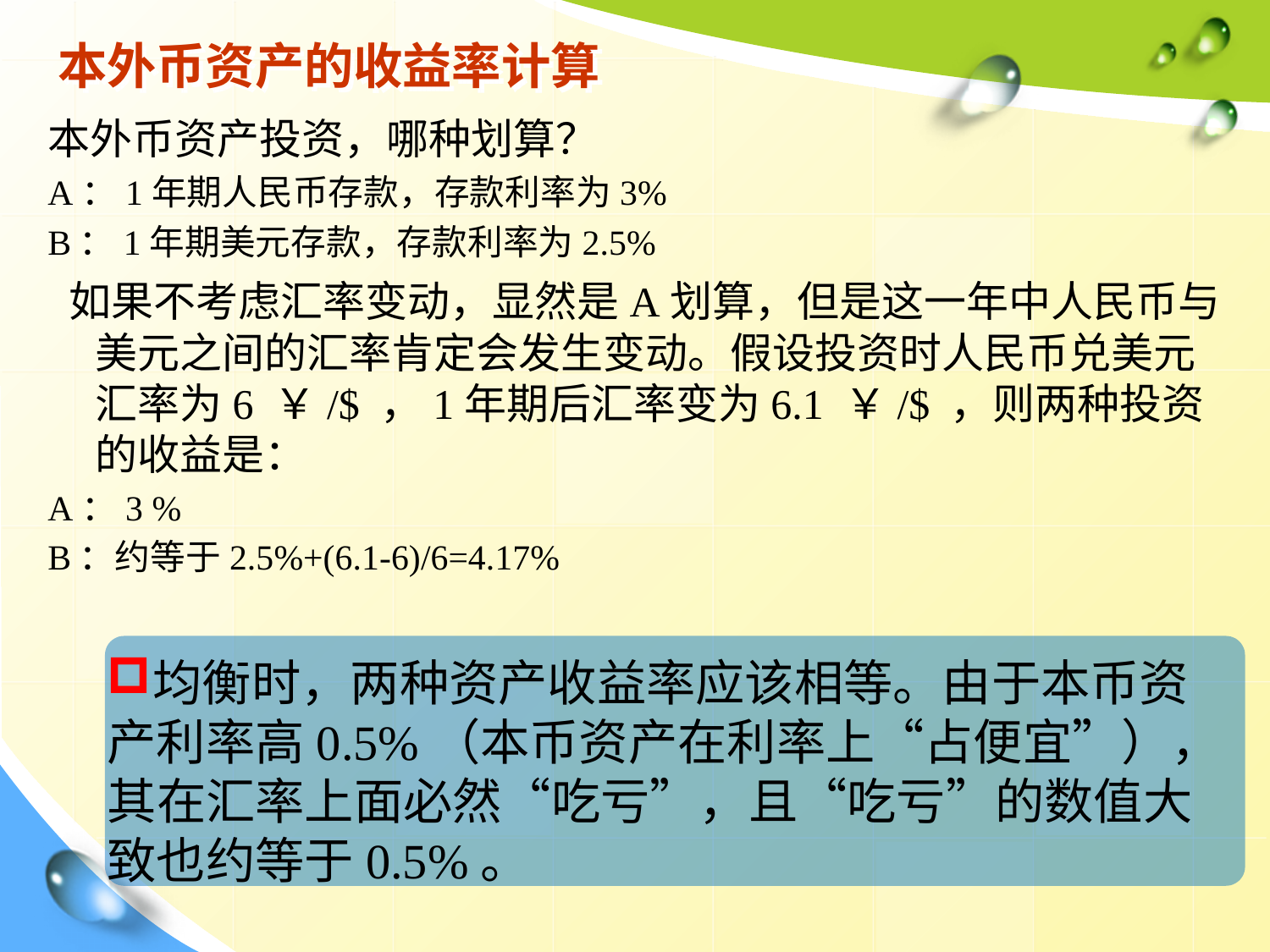

# 本外币资产的收益率计算
本外币资产投资，哪种划算？
A：1年期人民币存款，存款利率为3%
B：1年期美元存款，存款利率为2.5%
 如果不考虑汇率变动，显然是A划算，但是这一年中人民币与美元之间的汇率肯定会发生变动。假设投资时人民币兑美元汇率为6 ￥/$ ，1年期后汇率变为6.1 ￥/$ ，则两种投资的收益是：
A：3 %
B：约等于2.5%+(6.1-6)/6=4.17%

均衡时，两种资产收益率应该相等。由于本币资产利率高0.5%（本币资产在利率上“占便宜”），其在汇率上面必然“吃亏”，且“吃亏”的数值大致也约等于0.5%。